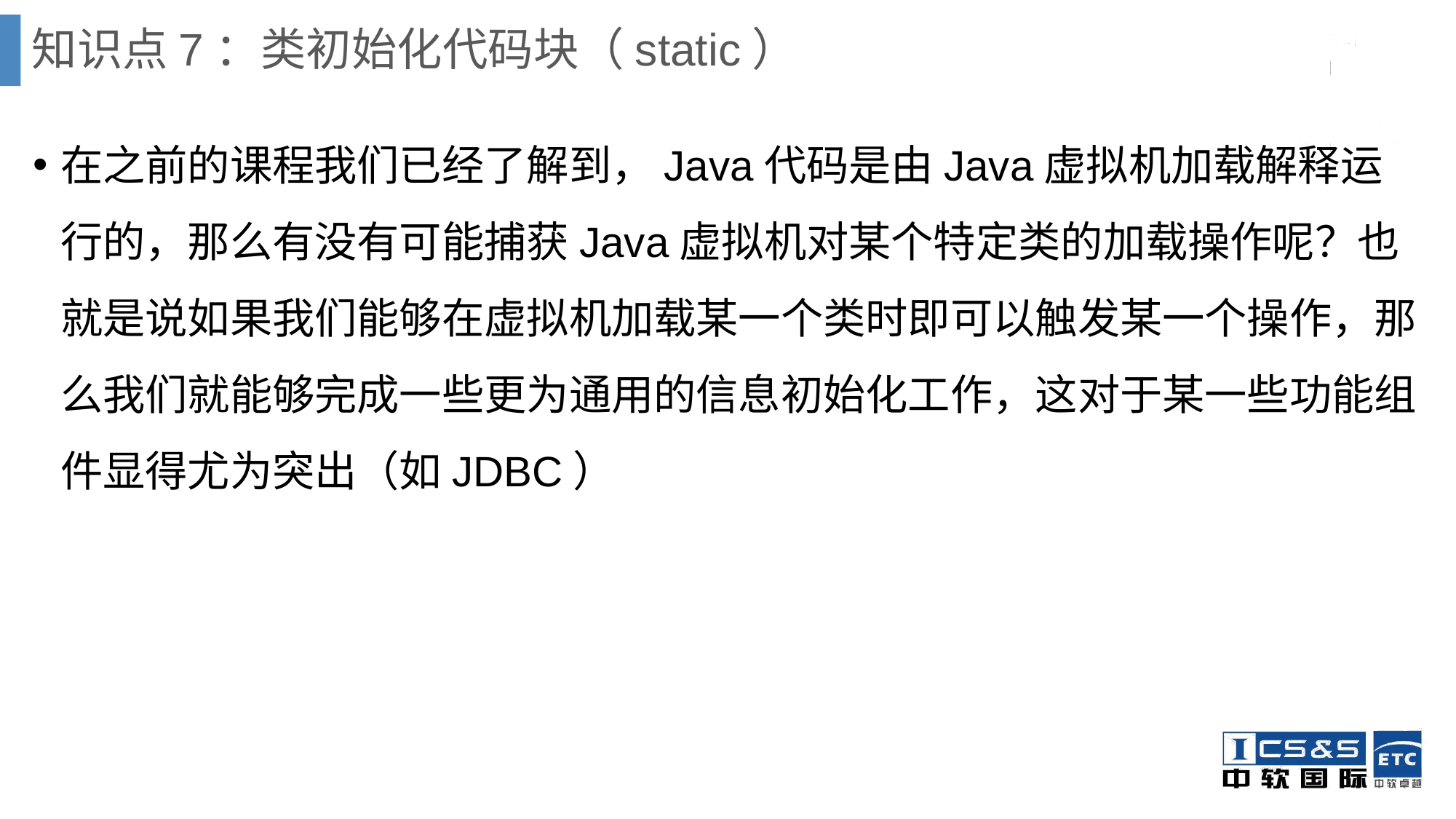

# 知识点7：类初始化代码块（static）
在之前的课程我们已经了解到，Java代码是由Java虚拟机加载解释运行的，那么有没有可能捕获Java虚拟机对某个特定类的加载操作呢？也就是说如果我们能够在虚拟机加载某一个类时即可以触发某一个操作，那么我们就能够完成一些更为通用的信息初始化工作，这对于某一些功能组件显得尤为突出（如JDBC）